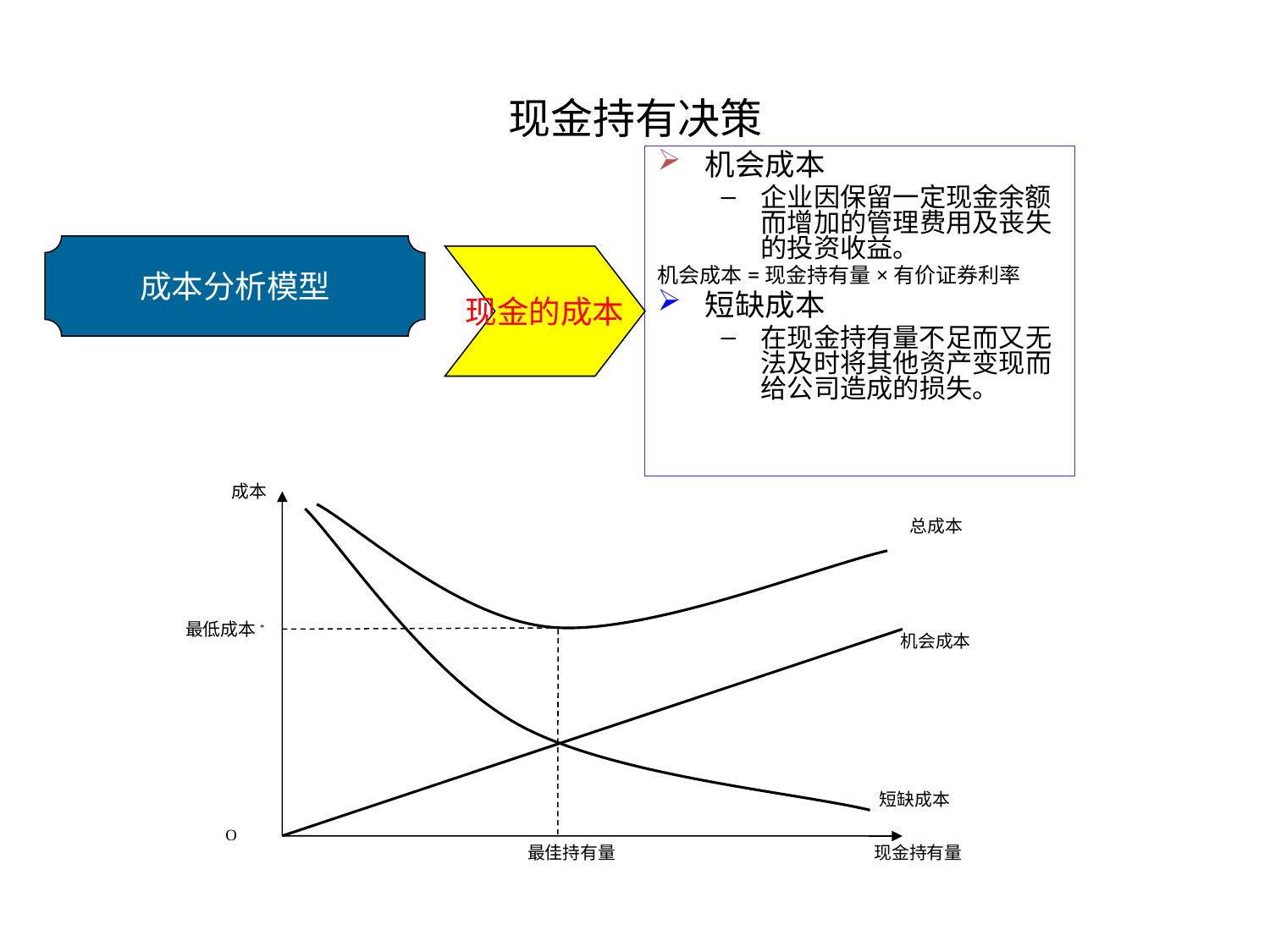

现金持有决策
机会成本
企业因保留一定现金余额而增加的管理费用及丧失的投资收益。
机会成本=现金持有量×有价证券利率
短缺成本
在现金持有量不足而又无法及时将其他资产变现而给公司造成的损失。
成本分析模型
现金的成本

       成本

    总成本
    最低成本*
              机会成本

             短缺成本
O

最佳持有量
                       现金持有量